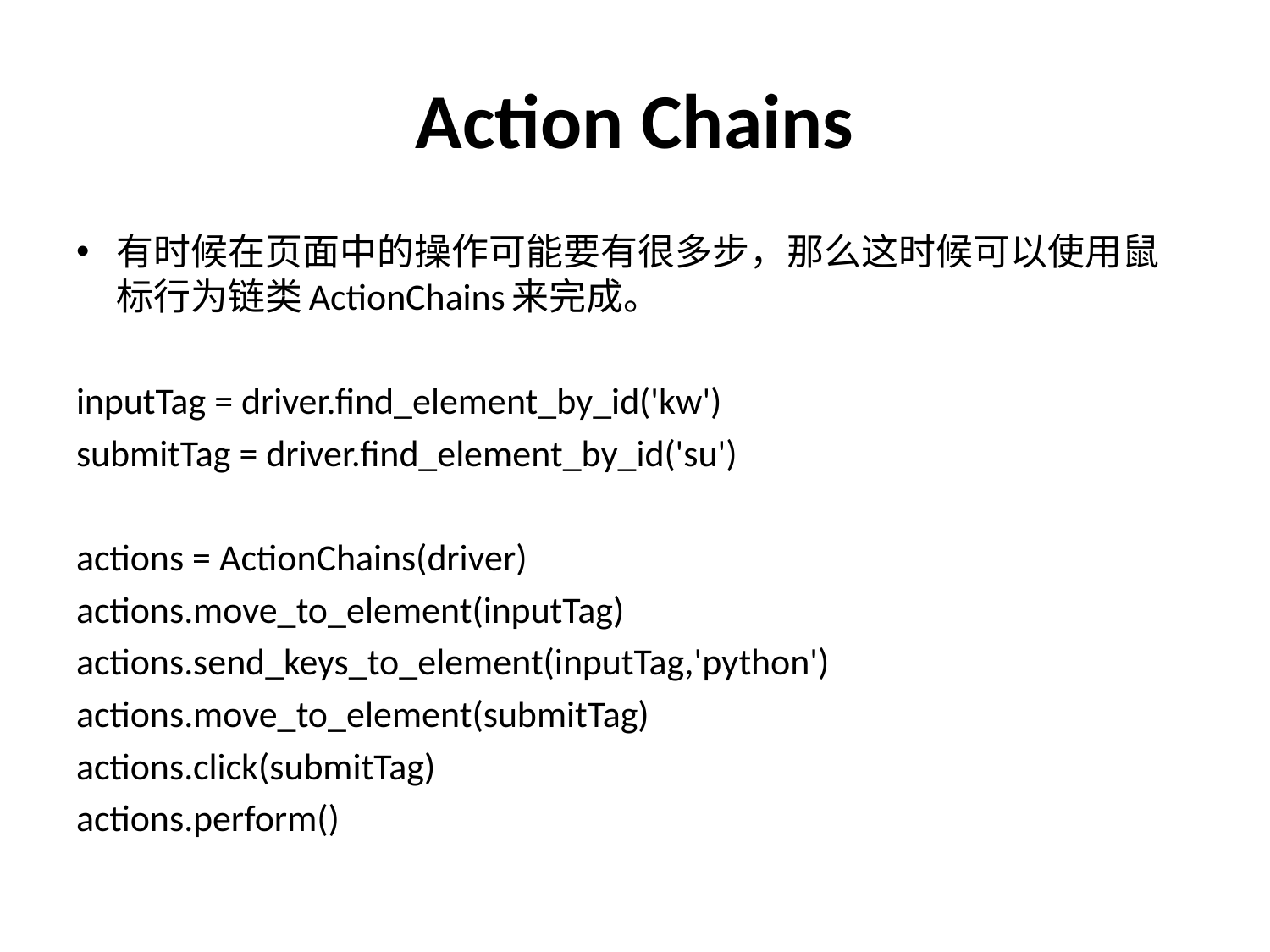

# Action Chains
有时候在页面中的操作可能要有很多步，那么这时候可以使用鼠标行为链类ActionChains来完成。

inputTag = driver.find_element_by_id('kw')
submitTag = driver.find_element_by_id('su')

actions = ActionChains(driver)
actions.move_to_element(inputTag)
actions.send_keys_to_element(inputTag,'python')
actions.move_to_element(submitTag)
actions.click(submitTag)
actions.perform()